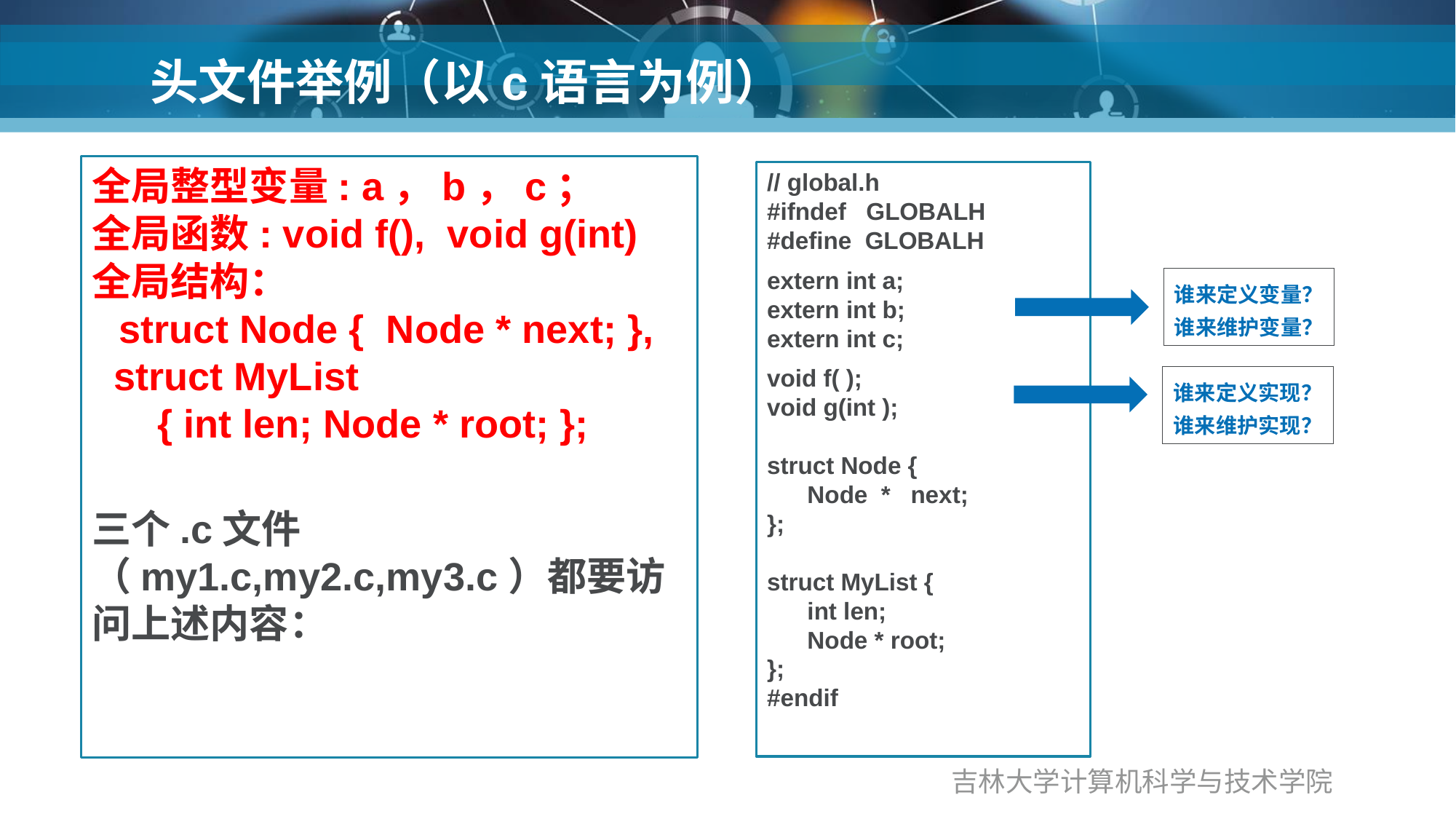

# 头文件举例（以c语言为例）
全局整型变量: a，b，c；
全局函数: void f(),  void g(int)
全局结构：
  struct Node {  Node * next; },
  struct MyList
      { int len; Node * root; };
三个.c文件（my1.c,my2.c,my3.c）都要访问上述内容：
// global.h
#ifndef   GLOBALH
#define  GLOBALH
extern int a;
extern int b;
extern int c;
void f( );
void g(int );
struct Node {
      Node  *   next;
};
struct MyList {
      int len;
      Node * root;
};
#endif
谁来定义变量？
谁来维护变量？

谁来定义实现？
谁来维护实现？

吉林大学计算机科学与技术学院